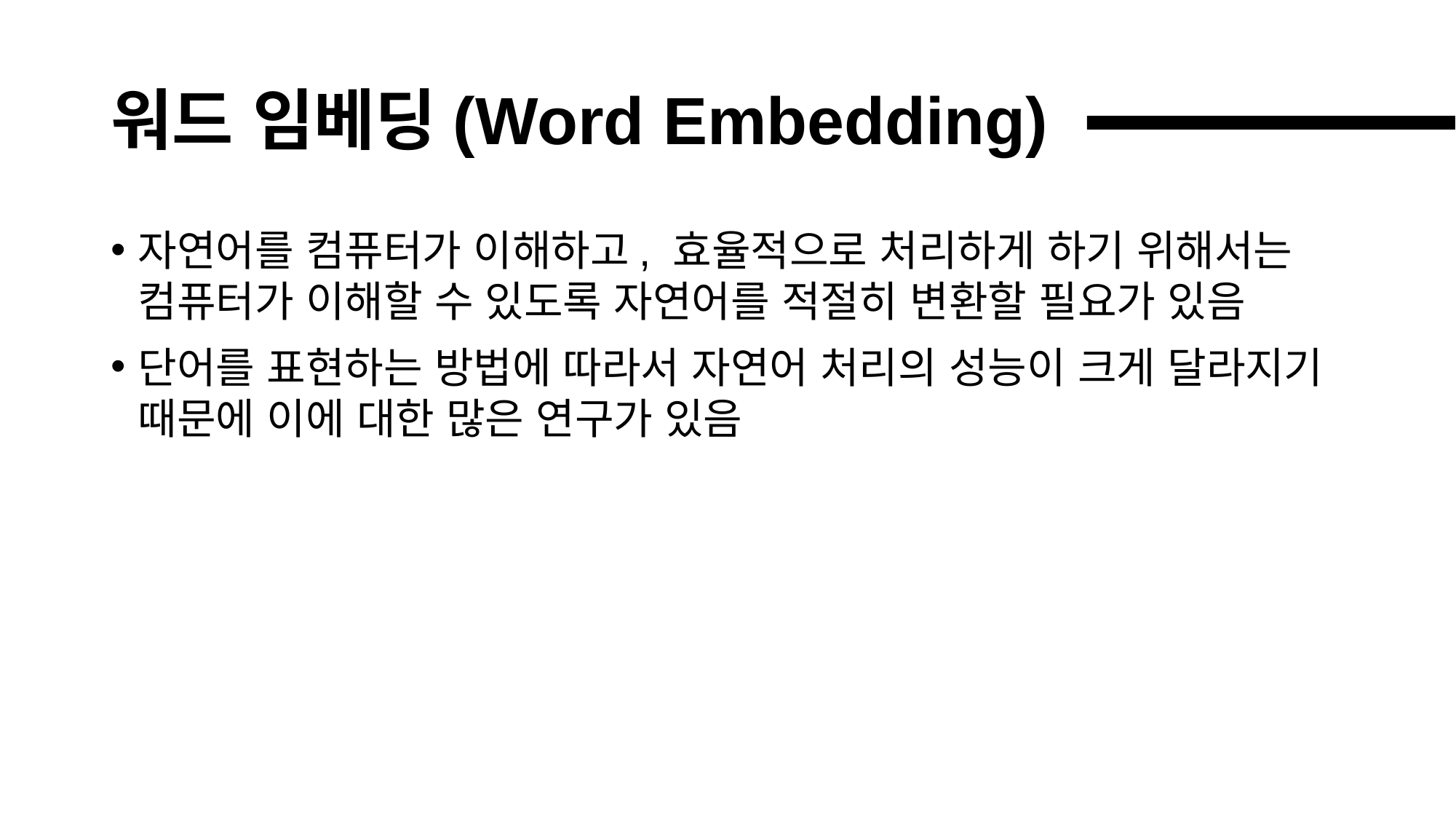

# 워드 임베딩(Word Embedding)
자연어를 컴퓨터가 이해하고, 효율적으로 처리하게 하기 위해서는 컴퓨터가 이해할 수 있도록 자연어를 적절히 변환할 필요가 있음
단어를 표현하는 방법에 따라서 자연어 처리의 성능이 크게 달라지기 때문에 이에 대한 많은 연구가 있음